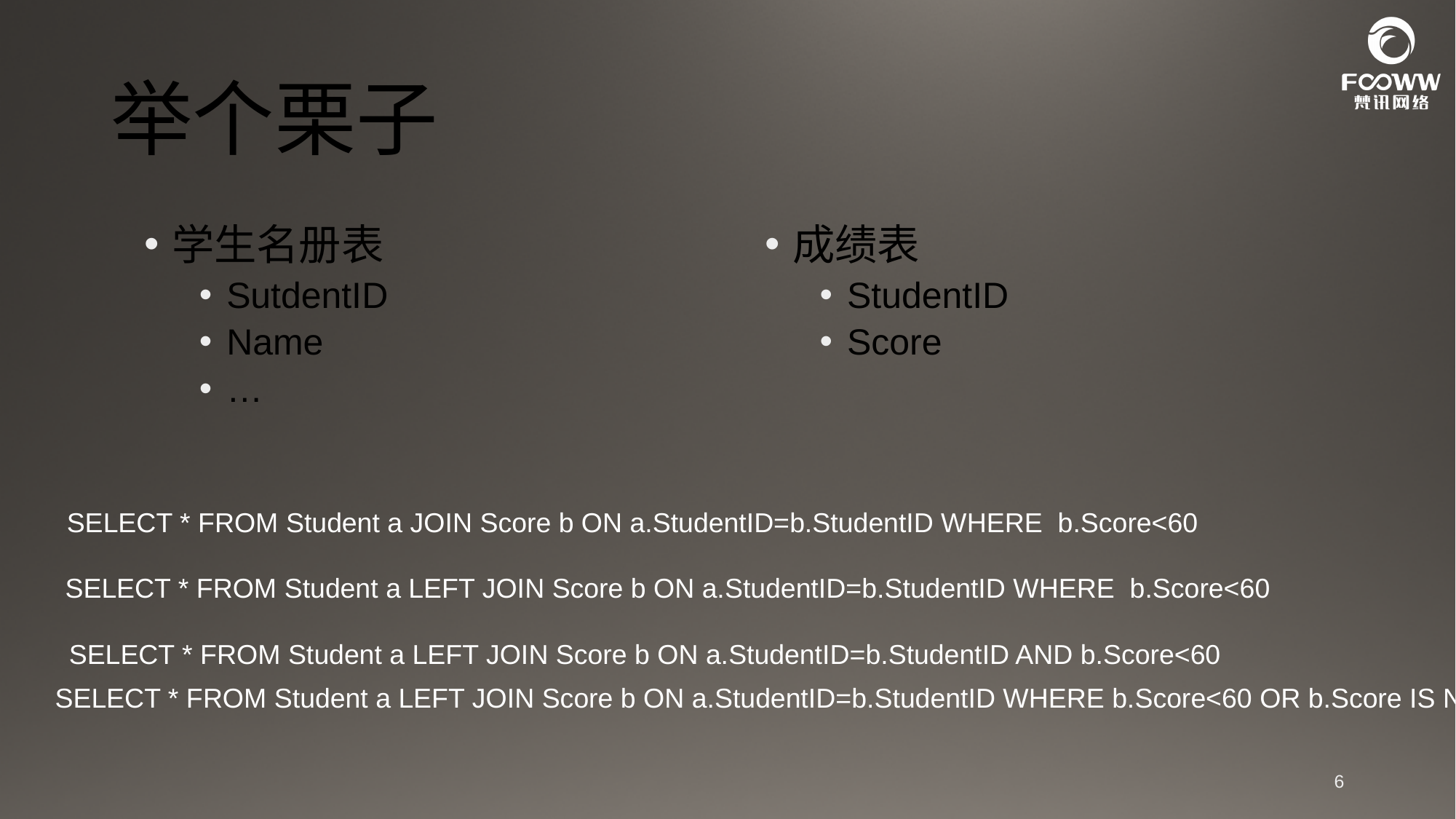

# 举个栗子
学生名册表
SutdentID
Name
…
成绩表
StudentID
Score

SELECT * FROM Student a JOIN Score b ON a.StudentID=b.StudentID WHERE  b.Score<60
SELECT * FROM Student a LEFT JOIN Score b ON a.StudentID=b.StudentID WHERE  b.Score<60
SELECT * FROM Student a LEFT JOIN Score b ON a.StudentID=b.StudentID AND b.Score<60
SELECT * FROM Student a LEFT JOIN Score b ON a.StudentID=b.StudentID WHERE b.Score<60 OR b.Score IS NULL
6